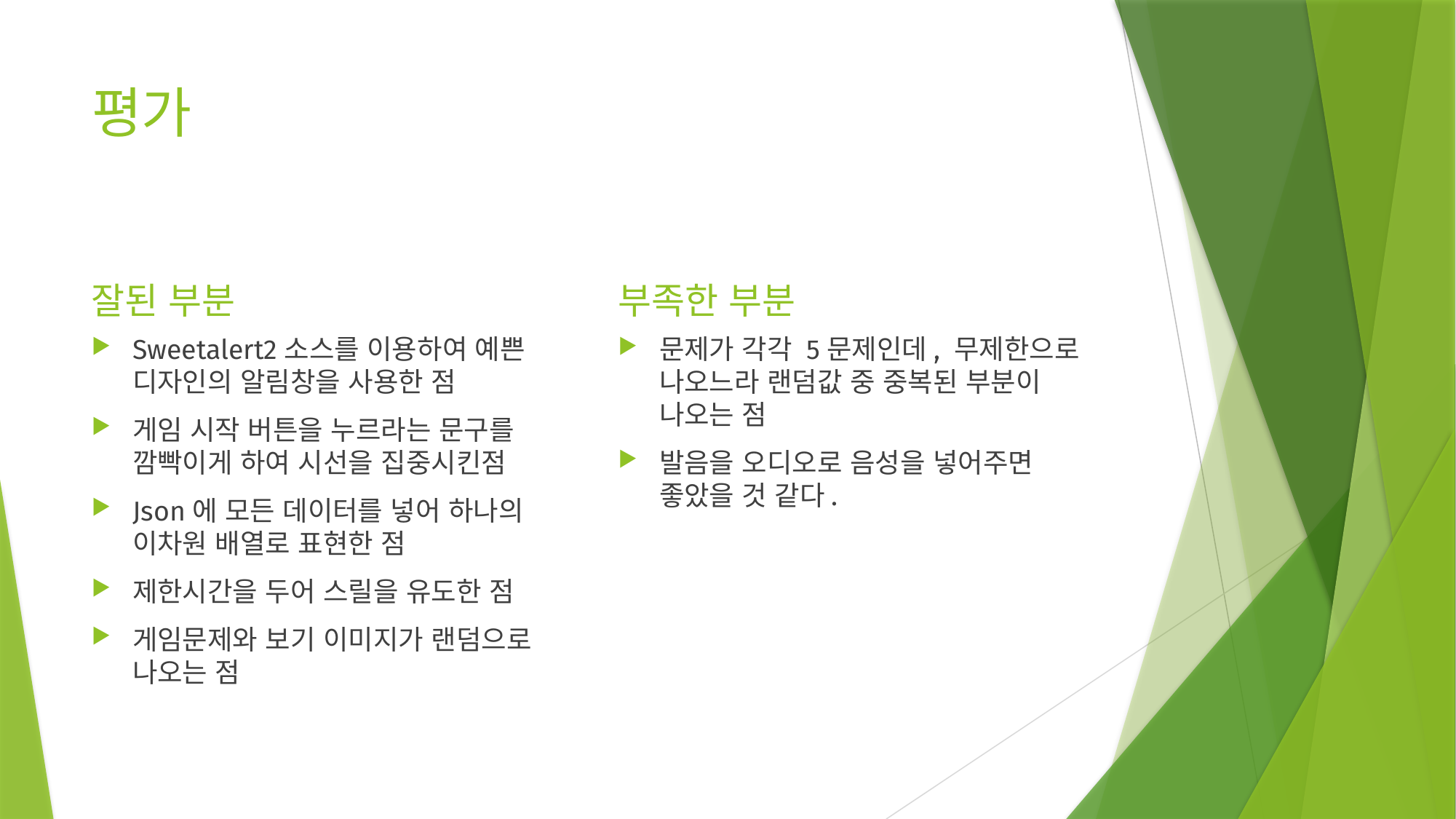

# 평가
잘된 부분
부족한 부분
Sweetalert2소스를 이용하여 예쁜 디자인의 알림창을 사용한 점
게임 시작 버튼을 누르라는 문구를 깜빡이게 하여 시선을 집중시킨점
Json에 모든 데이터를 넣어 하나의 이차원 배열로 표현한 점
제한시간을 두어 스릴을 유도한 점
게임문제와 보기 이미지가 랜덤으로 나오는 점
문제가 각각 5문제인데, 무제한으로 나오느라 랜덤값 중 중복된 부분이 나오는 점
발음을 오디오로 음성을 넣어주면 좋았을 것 같다.